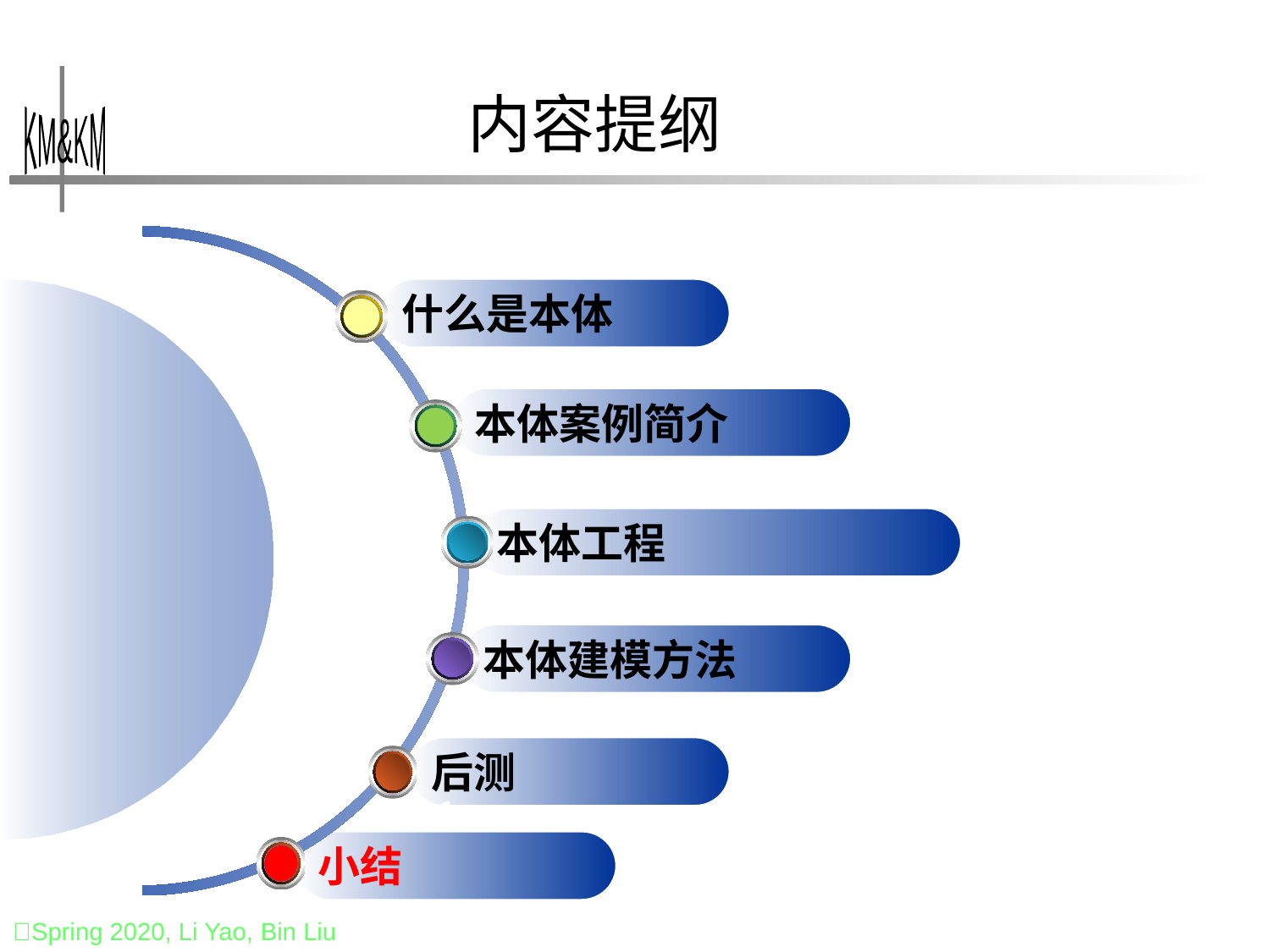

内容提纲

什么是本体

本体案例简介

本体工程

本体建模方法

后测

Contents 1
小结